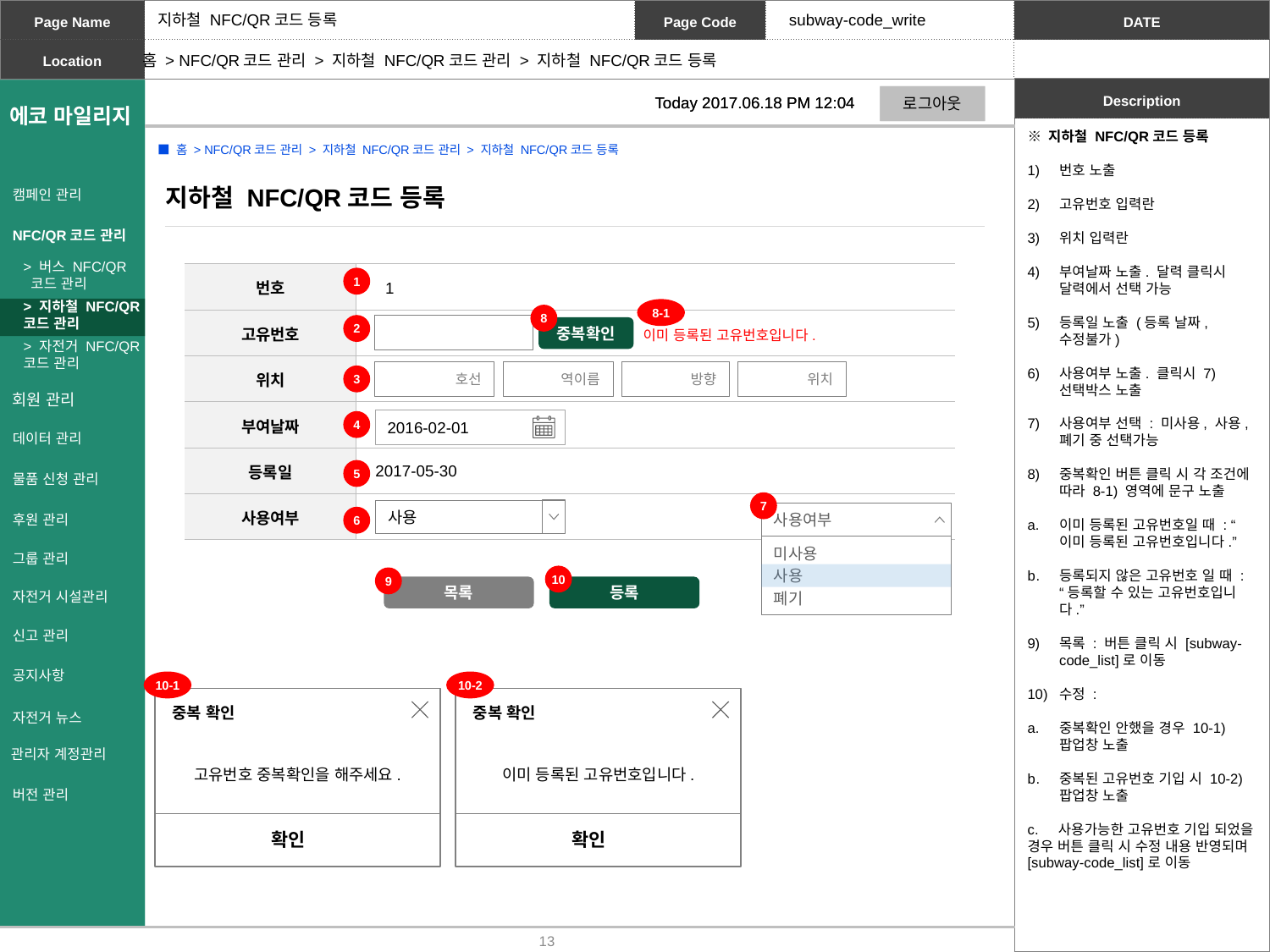

지하철 NFC/QR코드 등록
subway-code_write
홈 > NFC/QR코드 관리 > 지하철 NFC/QR코드 관리 > 지하철 NFC/QR코드 등록

로그아웃
로그아웃
Today 2017.06.18 PM 12:04
Today 2017.06.18 PM 12:04
에코 마일리지
※ 지하철 NFC/QR코드 등록

번호 노출

고유번호 입력란

위치 입력란

부여날짜 노출. 달력 클릭시 달력에서 선택 가능

등록일 노출 (등록 날짜, 수정불가)

사용여부 노출. 클릭시 7) 선택박스 노출

사용여부 선택 : 미사용, 사용, 폐기 중 선택가능

중복확인 버튼 클릭 시 각 조건에 따라 8-1) 영역에 문구 노출

이미 등록된 고유번호일 때 : “이미 등록된 고유번호입니다.”

등록되지 않은 고유번호 일 때 : “등록할 수 있는 고유번호입니다.”

목록 : 버튼 클릭 시 [subway-code_list]로 이동

수정 :

중복확인 안했을 경우 10-1) 팝업창 노출

중복된 고유번호 기입 시 10-2) 팝업창 노출

c.    사용가능한 고유번호 기입 되었을 경우 버튼 클릭 시 수정 내용 반영되며 [subway-code_list]로 이동

   ■ 홈 > NFC/QR코드 관리 > 지하철 NFC/QR코드 관리 > 지하철 NFC/QR코드 등록
지하철 NFC/QR코드 등록
캠페인 관리
NFC/QR코드 관리
> 버스 NFC/QR
 코드 관리
| 번호 | 1 |
| --- | --- |
| 고유번호 |  |
| 위치 |  |
| 부여날짜 |  |
| 등록일 | 2017-05-30 |
| 사용여부 |  |
1
> 지하철 NFC/QR
코드 관리

8-1
8
2

중복확인
이미 등록된 고유번호입니다.
> 자전거 NFC/QR
코드 관리
호선
역이름
방향
위치
3
회원 관리
2016-02-01
4

데이터 관리
물품 신청 관리
5
7
사용

후원 관리
사용여부

미사용
사용
폐기

6
그룹 관리
10
9
목록
등록
자전거 시설관리
신고 관리
공지사항
10-1
10-2

중복 확인
중복 확인
자전거 뉴스

관리자 계정관리
고유번호 중복확인을 해주세요.
이미 등록된 고유번호입니다.
버전 관리
확인
확인
13